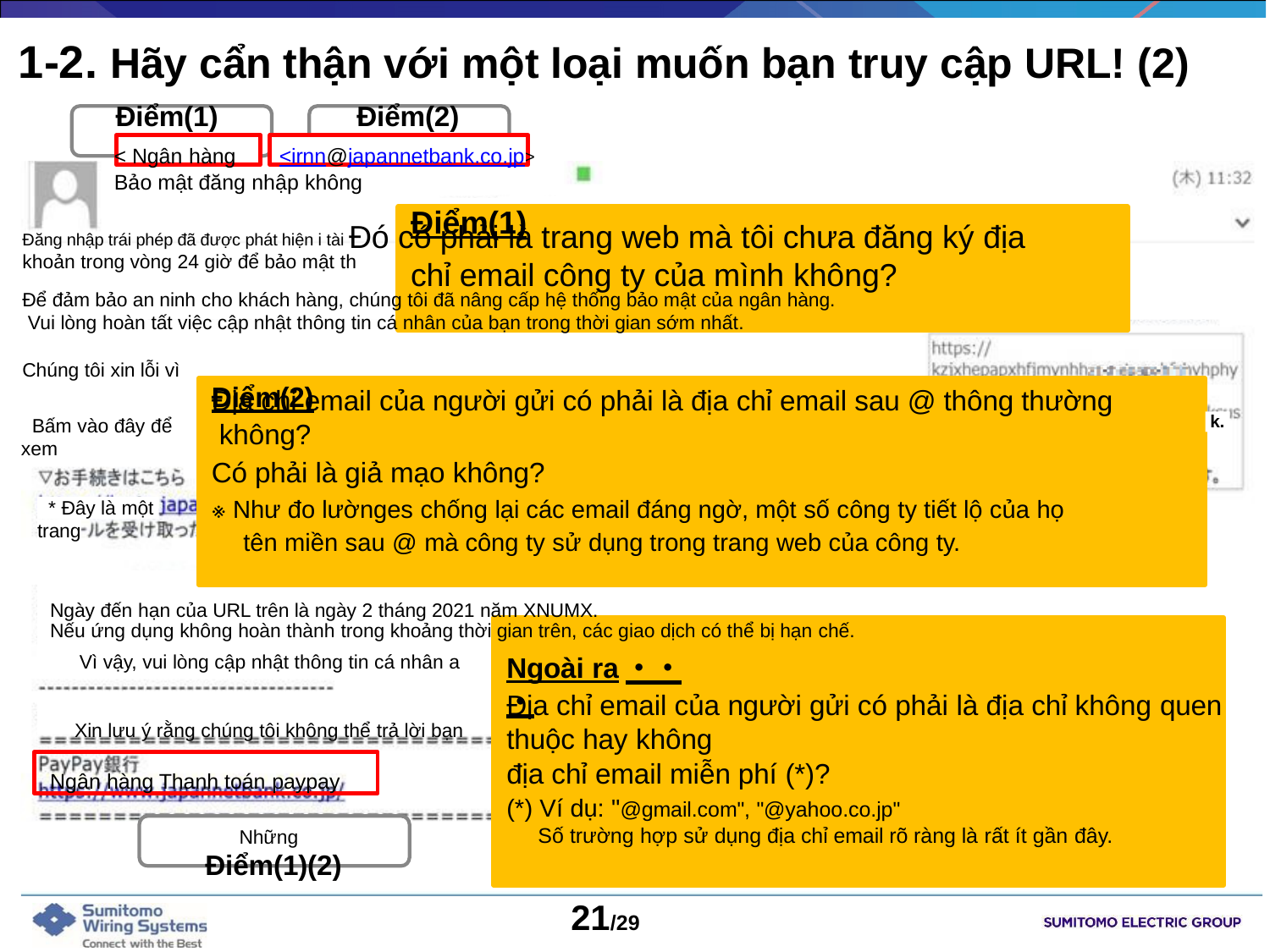

# 1-2. Hãy cẩn thận với một loại muốn bạn truy cập URL! (2)
Điểm(1)	Điểm(2)
< Ngân hàng	<irnn@japannetbank.co.jp>

 Điểm(1)

Bảo mật đăng nhập không
trên (Ngân hàng PayPay)

tài khoản của bạn, do đó vui lòng cho phép các hạn chế tài khoản  và xác nhận e an toàn của tài sản. Gần đây, có rất nhiều trường

sự bất tiện. Cảm ơn sự thông cảm của bạn.

Thủ tục.	Nhấp hoặc nhấn vào đây để
xem Lin

s càng sớm càng tốt. Cảm ơn sự hợp tác của bạn.  ons bằng cách trả lời email này.

Đăng nhập trái phép đã được phát hiện i tài Đó có phải là trang web mà tôi chưa đăng ký địa
khoản trong vòng 24 giờ để bảo mật th
chỉ email công ty của mình không?

Để đảm bảo an ninh cho khách hàng, chúng tôi đã nâng cấp hệ thống bảo mật của ngân hàng.  Vui lòng hoàn tất việc cập nhật thông tin cá nhân của bạn trong thời gian sớm nhất.

 Điểm(2)
Chúng tôi xin lỗi vì

Địa chỉ email của người gửi có phải là địa chỉ email sau @ thông thường  không?
k.

Bấm vào đây để

xem
Có phải là giả mạo không?
※ Như đo lườnges chống lại các email đáng ngờ, một số công ty tiết lộ của họ  tên miền sau @ mà công ty sử dụng trong trang web của công ty.

* Đây là một
trang

Ngày đến hạn của URL trên là ngày 2 tháng 2021 năm XNUMX.
Nếu ứng dụng không hoàn thành trong khoảng thời gian trên, các giao dịch có thể bị hạn chế.

Vì vậy, vui lòng cập nhật thông tin cá nhân a
Ngoài ra・・・
Địa chỉ email của người gửi có phải là địa chỉ không quen

Xin lưu ý rằng chúng tôi không thể trả lời bạn
thuộc hay không
địa chỉ email miễn phí (*)?
(*) Ví dụ: "@gmail.com", "@yahoo.co.jp"
Số trường hợp sử dụng địa chỉ email rõ ràng là rất ít gần đây.
Ngân hàng Thanh toán paypay

Những
Điểm(1)(2)
21/29